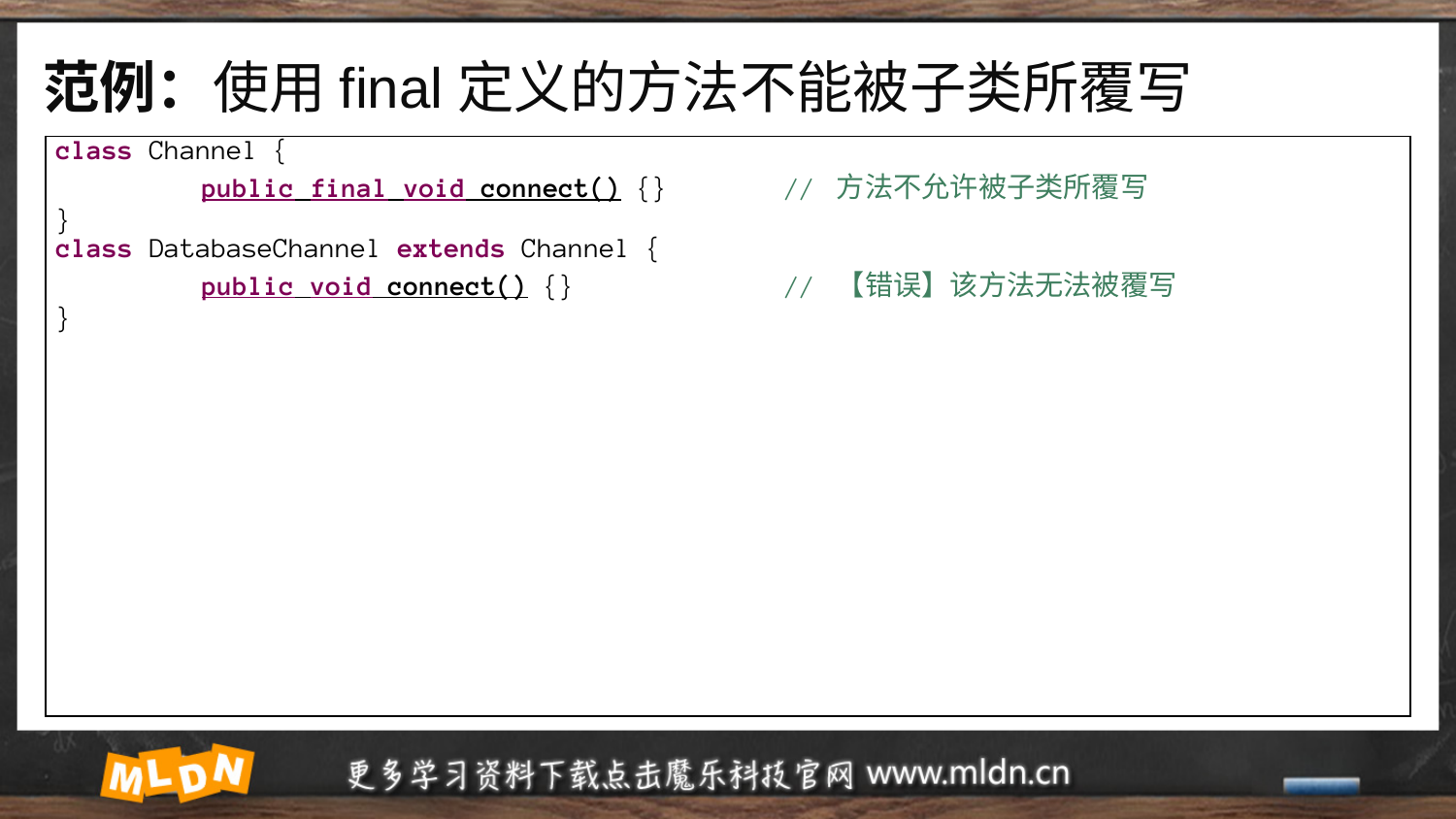

# 范例：使用final定义的方法不能被子类所覆写
| class Channel { public final void connect() {} // 方法不允许被子类所覆写 } class DatabaseChannel extends Channel { public void connect() {} // 【错误】该方法无法被覆写 } |
| --- |